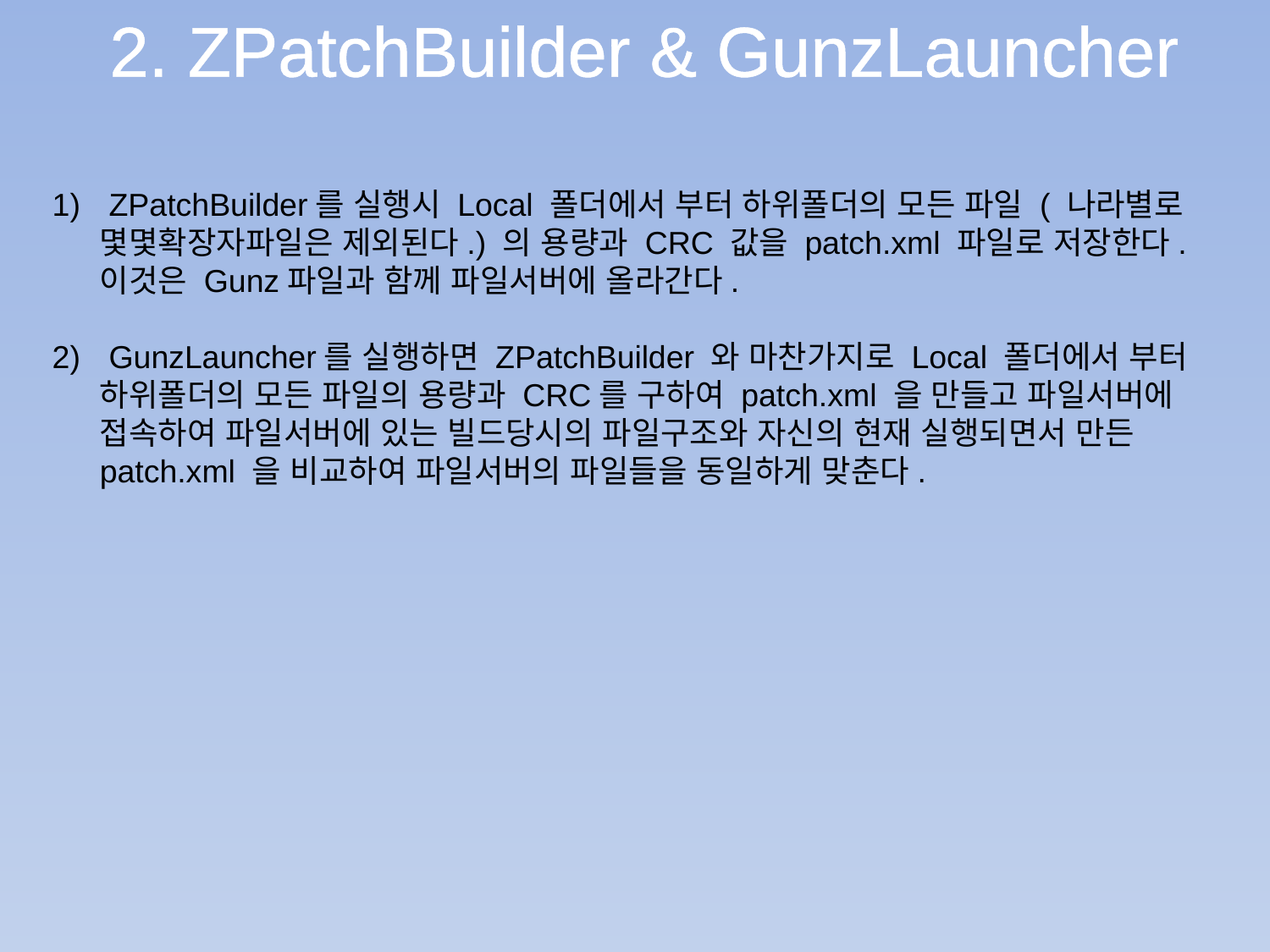

2. ZPatchBuilder & GunzLauncher
 ZPatchBuilder를 실행시 Local 폴더에서 부터 하위폴더의 모든 파일 ( 나라별로 몇몇확장자파일은 제외된다.) 의 용량과 CRC 값을 patch.xml 파일로 저장한다.  이것은 Gunz파일과 함께 파일서버에 올라간다.

 GunzLauncher를 실행하면 ZPatchBuilder 와 마찬가지로 Local 폴더에서 부터 하위폴더의 모든 파일의 용량과 CRC를 구하여 patch.xml 을 만들고 파일서버에 접속하여 파일서버에 있는 빌드당시의 파일구조와 자신의 현재 실행되면서 만든 patch.xml 을 비교하여 파일서버의 파일들을 동일하게 맞춘다.